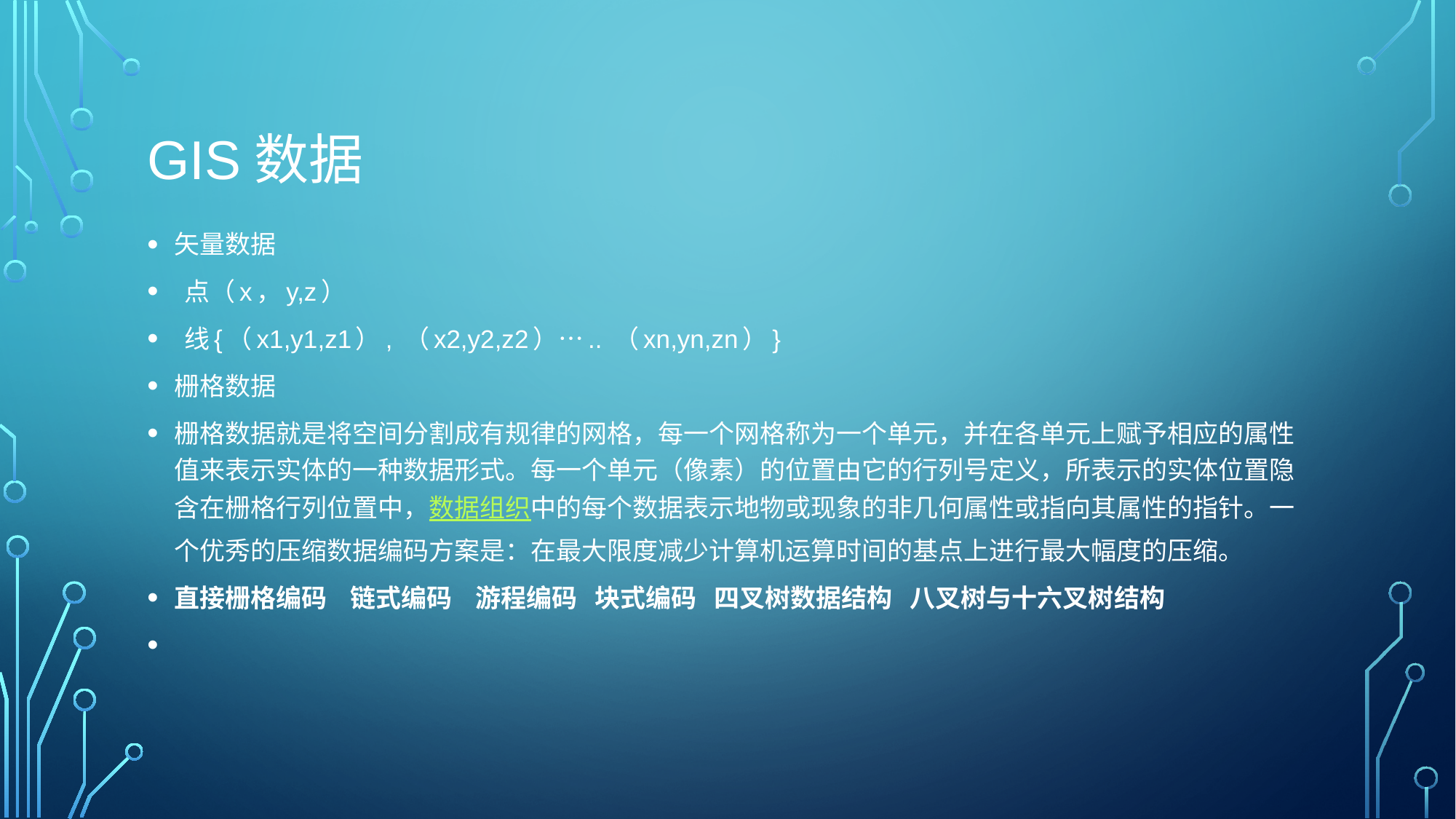

# GIS数据
矢量数据
 点（x，y,z）
 线{（x1,y1,z1）, （x2,y2,z2）….. （xn,yn,zn）}
栅格数据
栅格数据就是将空间分割成有规律的网格，每一个网格称为一个单元，并在各单元上赋予相应的属性值来表示实体的一种数据形式。每一个单元（像素）的位置由它的行列号定义，所表示的实体位置隐含在栅格行列位置中，数据组织中的每个数据表示地物或现象的非几何属性或指向其属性的指针。一个优秀的压缩数据编码方案是：在最大限度减少计算机运算时间的基点上进行最大幅度的压缩。
直接栅格编码    链式编码    游程编码   块式编码   四叉树数据结构   八叉树与十六叉树结构